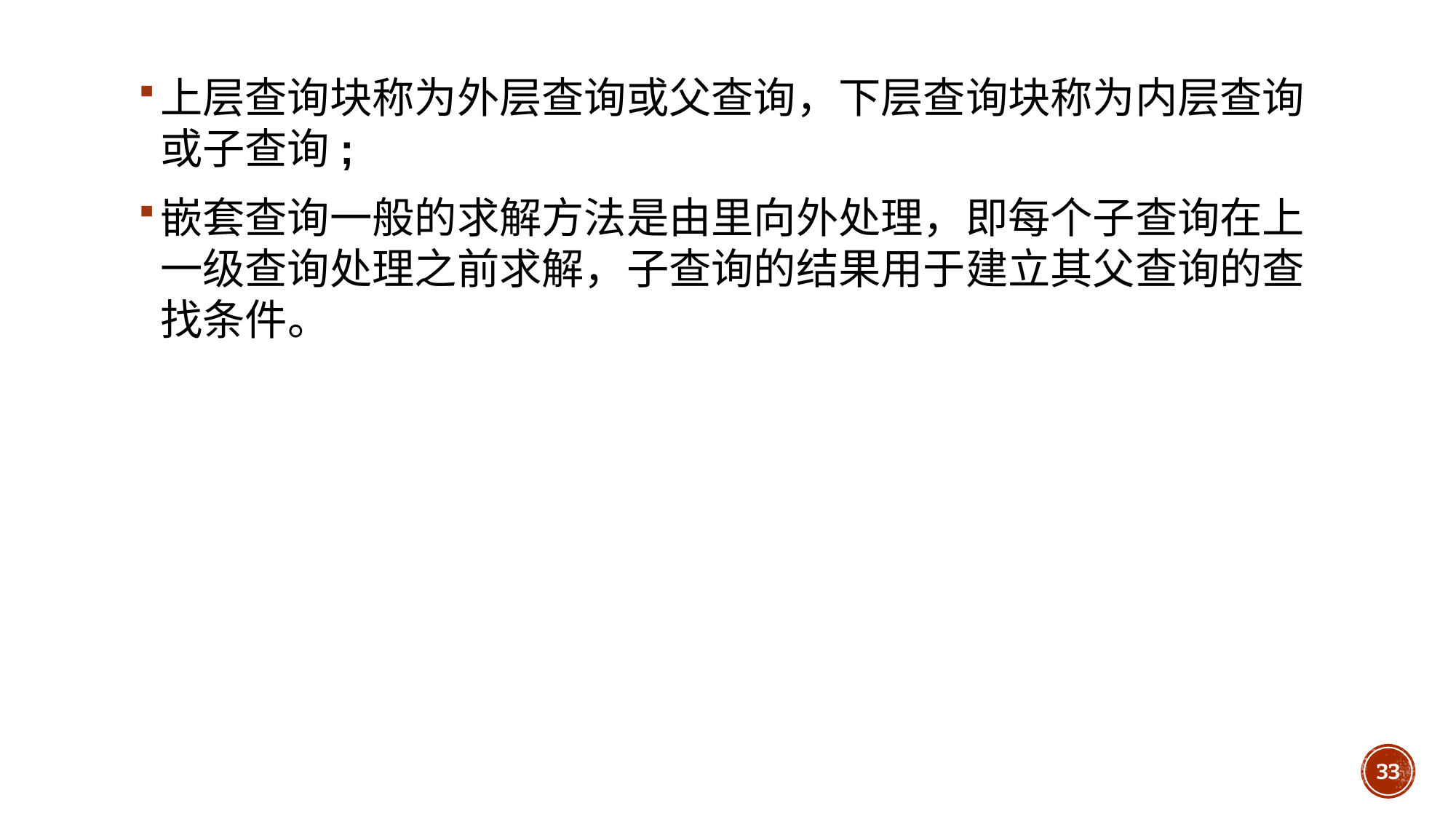

上层查询块称为外层查询或父查询，下层查询块称为内层查询或子查询;
嵌套查询一般的求解方法是由里向外处理，即每个子查询在上一级查询处理之前求解，子查询的结果用于建立其父查询的查找条件。

33